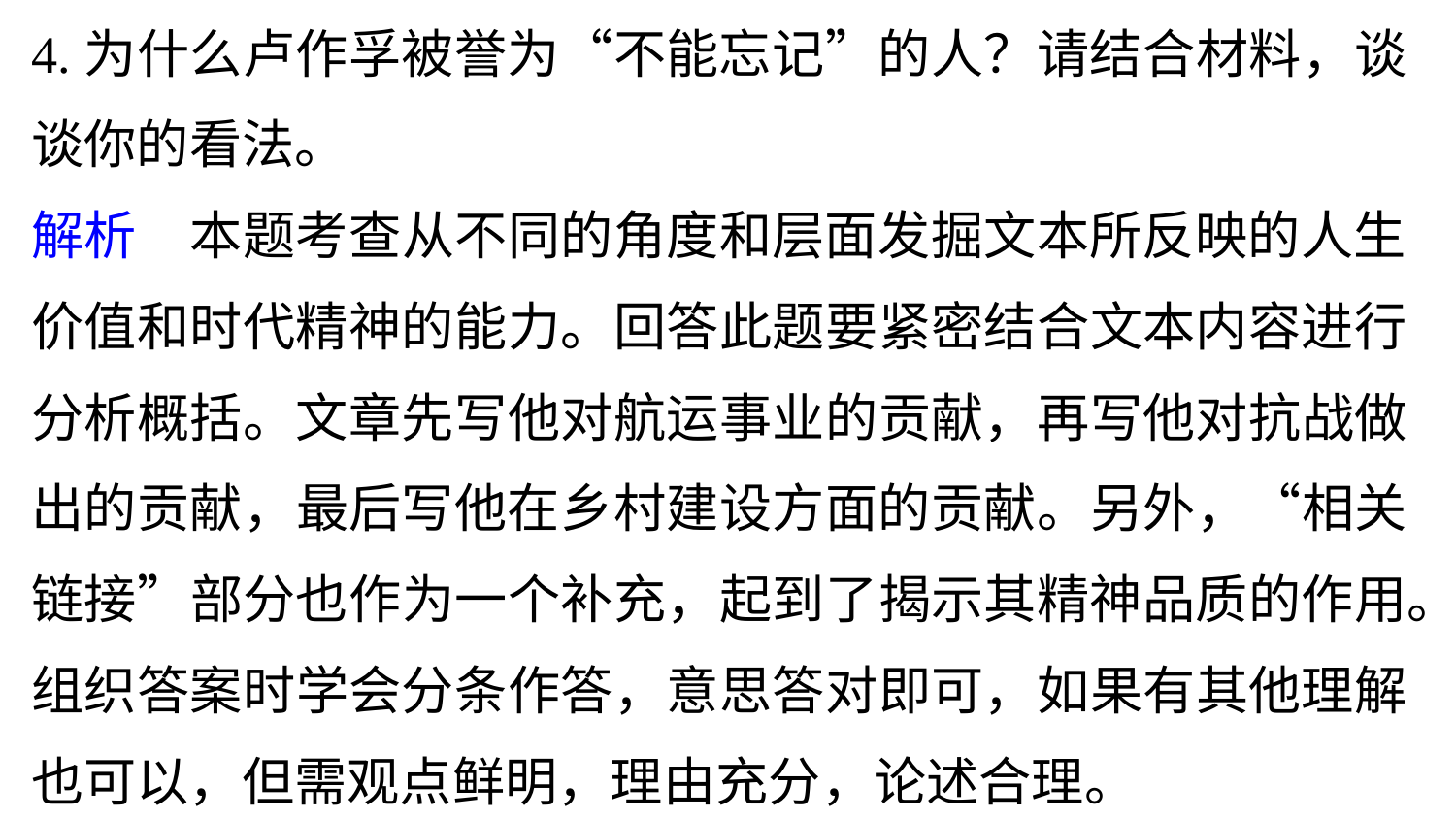

4.为什么卢作孚被誉为“不能忘记”的人？请结合材料，谈谈你的看法。
解析　本题考查从不同的角度和层面发掘文本所反映的人生价值和时代精神的能力。回答此题要紧密结合文本内容进行分析概括。文章先写他对航运事业的贡献，再写他对抗战做出的贡献，最后写他在乡村建设方面的贡献。另外，“相关链接”部分也作为一个补充，起到了揭示其精神品质的作用。组织答案时学会分条作答，意思答对即可，如果有其他理解也可以，但需观点鲜明，理由充分，论述合理。